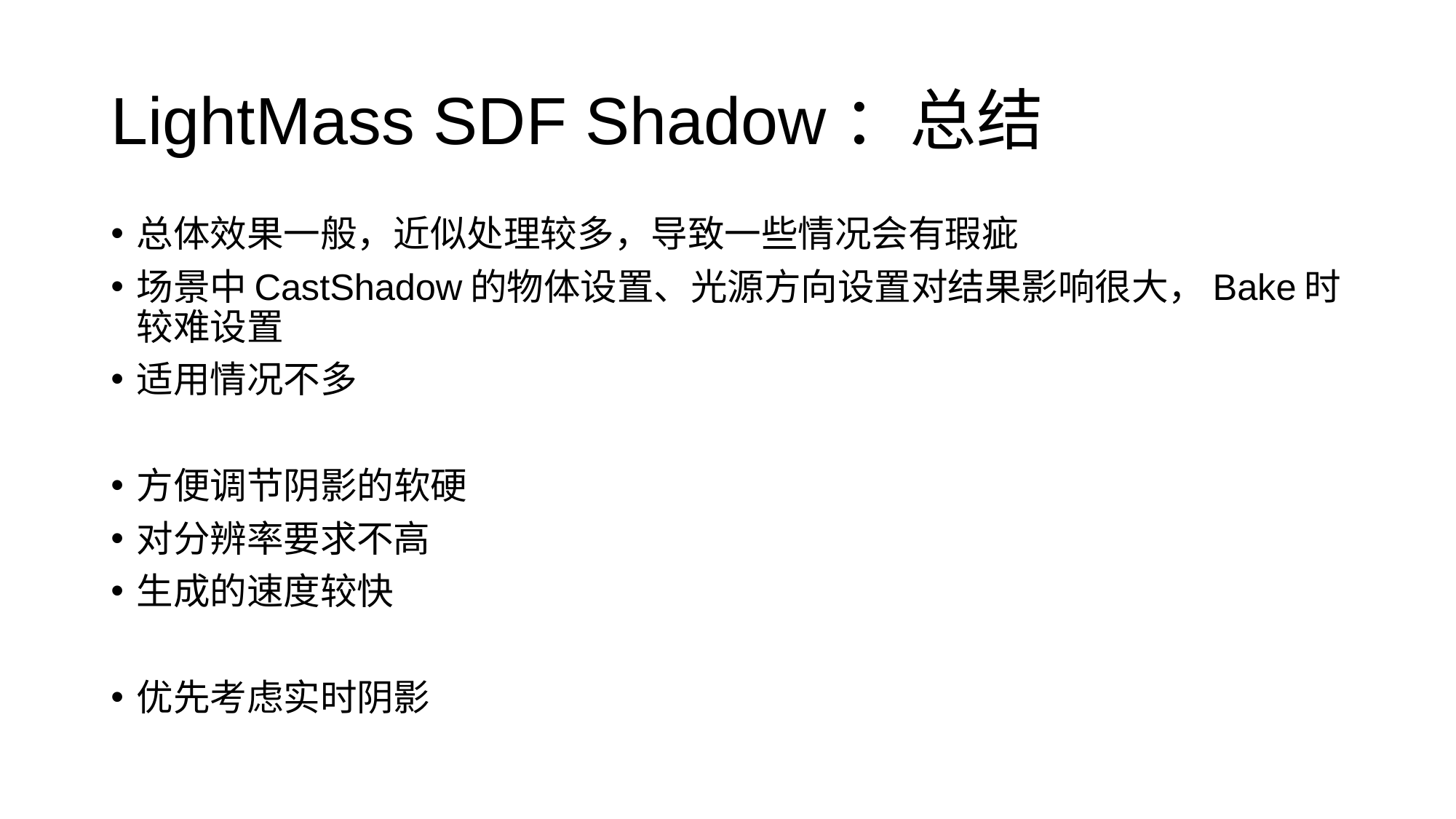

# LightMass SDF Shadow：总结
总体效果一般，近似处理较多，导致一些情况会有瑕疵
场景中CastShadow的物体设置、光源方向设置对结果影响很大，Bake时较难设置
适用情况不多

方便调节阴影的软硬
对分辨率要求不高
生成的速度较快

优先考虑实时阴影